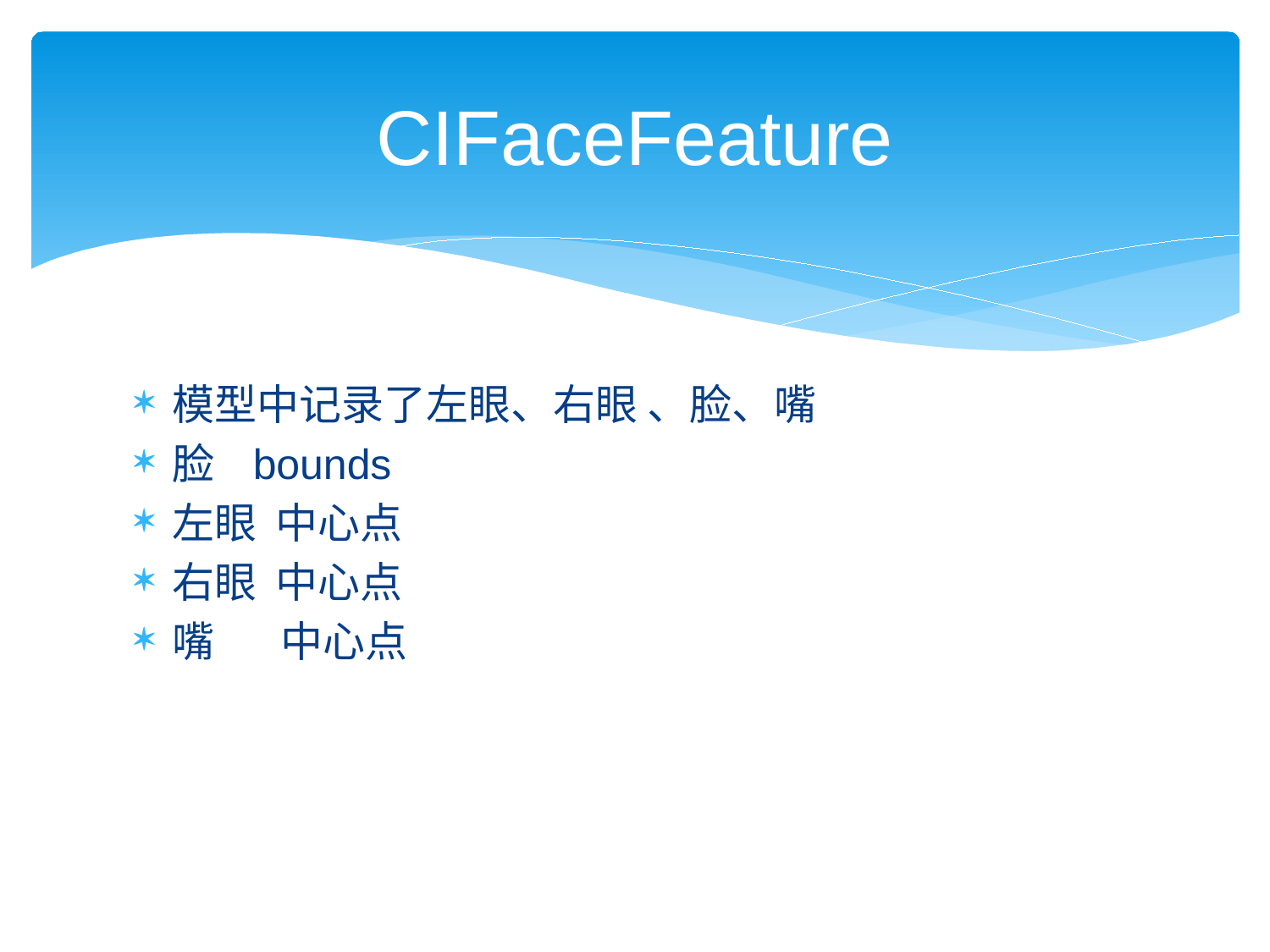

# CIFaceFeature
模型中记录了左眼、右眼 、脸、嘴
脸   bounds
左眼  中心点
右眼  中心点
嘴       中心点